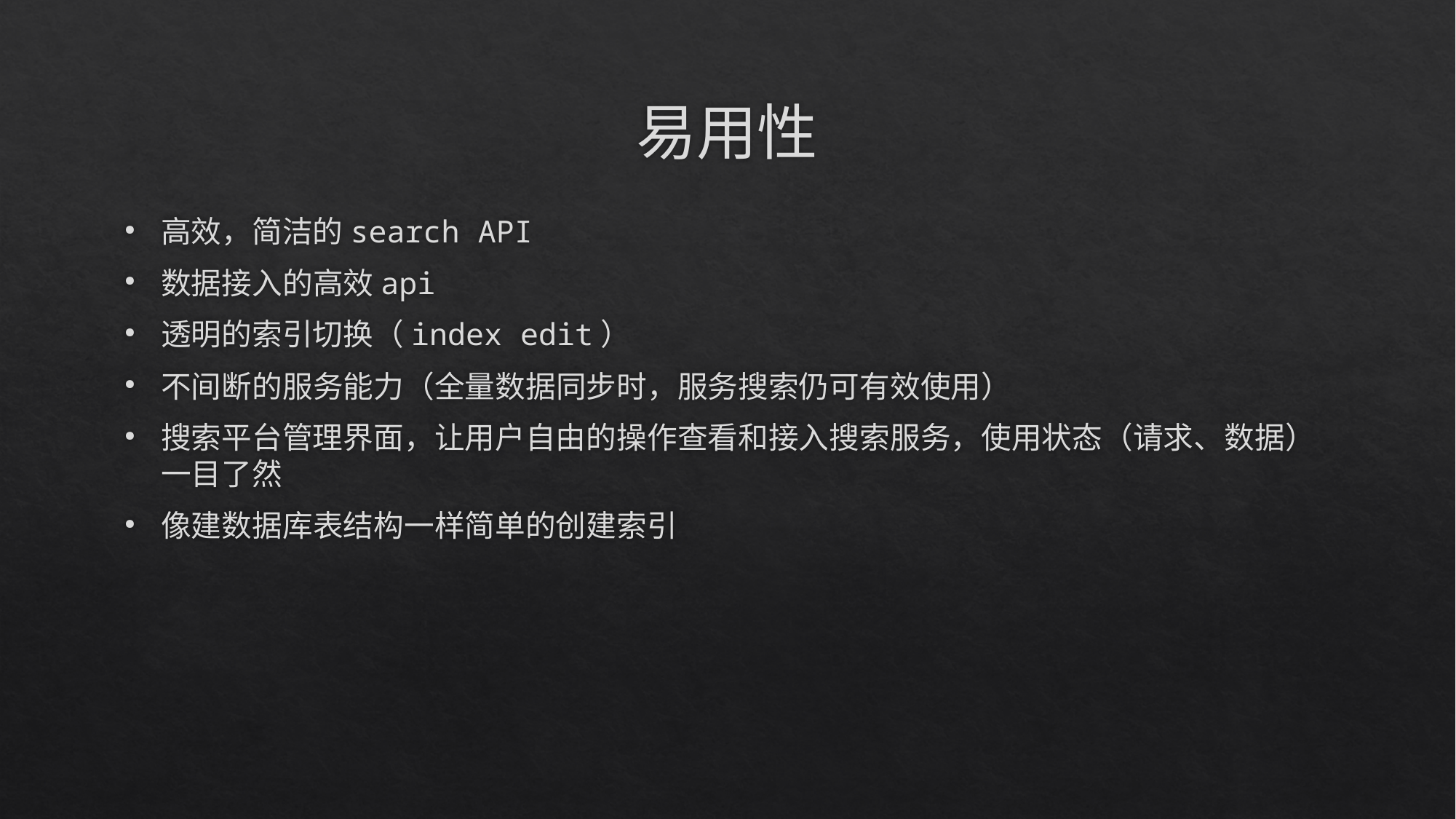

# 易用性
高效，简洁的search API
数据接入的高效api
透明的索引切换（index edit）
不间断的服务能力（全量数据同步时，服务搜索仍可有效使用）
搜索平台管理界面，让用户自由的操作查看和接入搜索服务，使用状态（请求、数据）一目了然
像建数据库表结构一样简单的创建索引